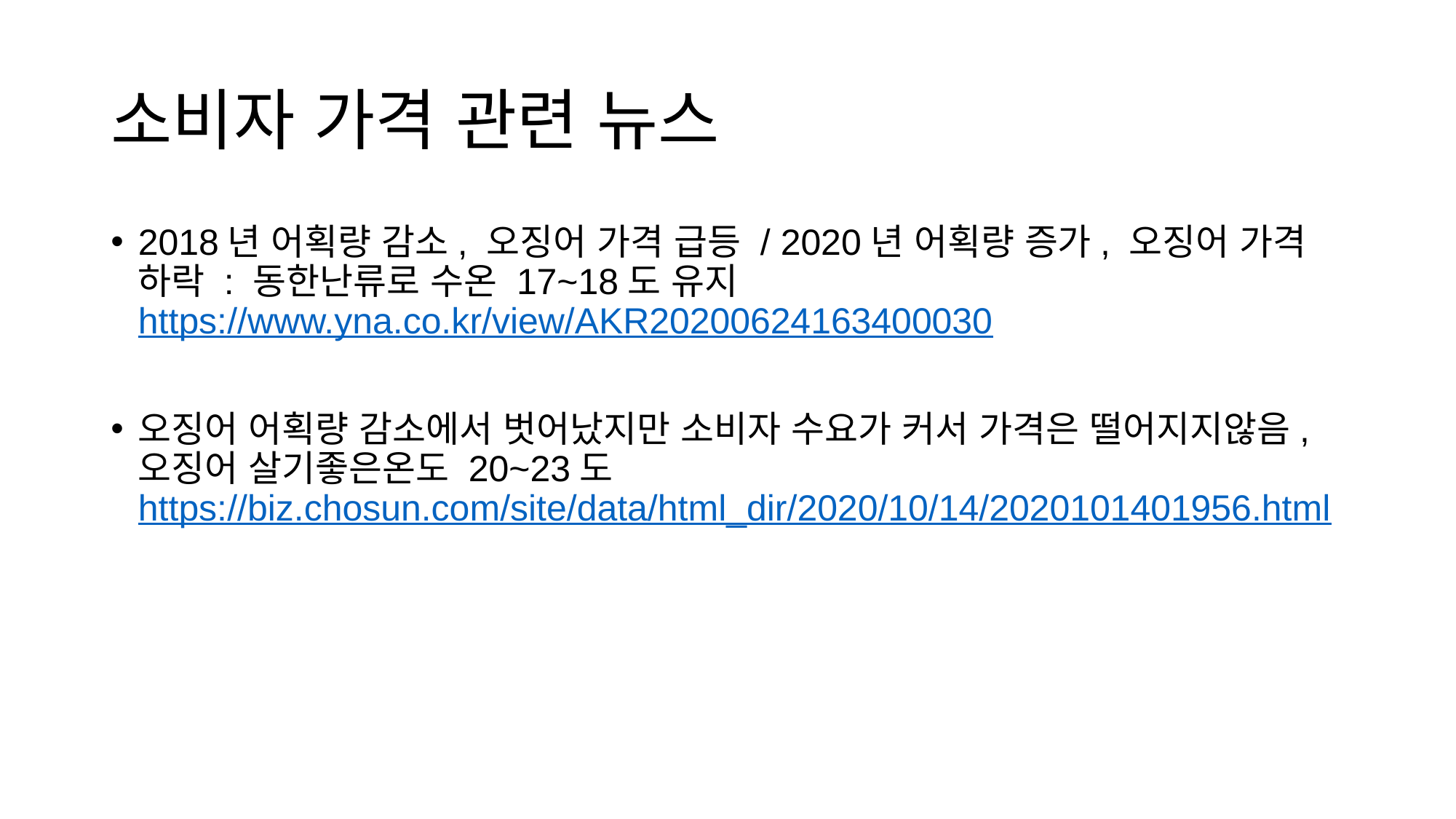

# 소비자 가격 관련 뉴스
2018년 어획량 감소, 오징어 가격 급등 / 2020년 어획량 증가, 오징어 가격 하락 : 동한난류로 수온 17~18도 유지
https://www.yna.co.kr/view/AKR20200624163400030

오징어 어획량 감소에서 벗어났지만 소비자 수요가 커서 가격은 떨어지지않음, 오징어 살기좋은온도 20~23도
https://biz.chosun.com/site/data/html_dir/2020/10/14/2020101401956.html